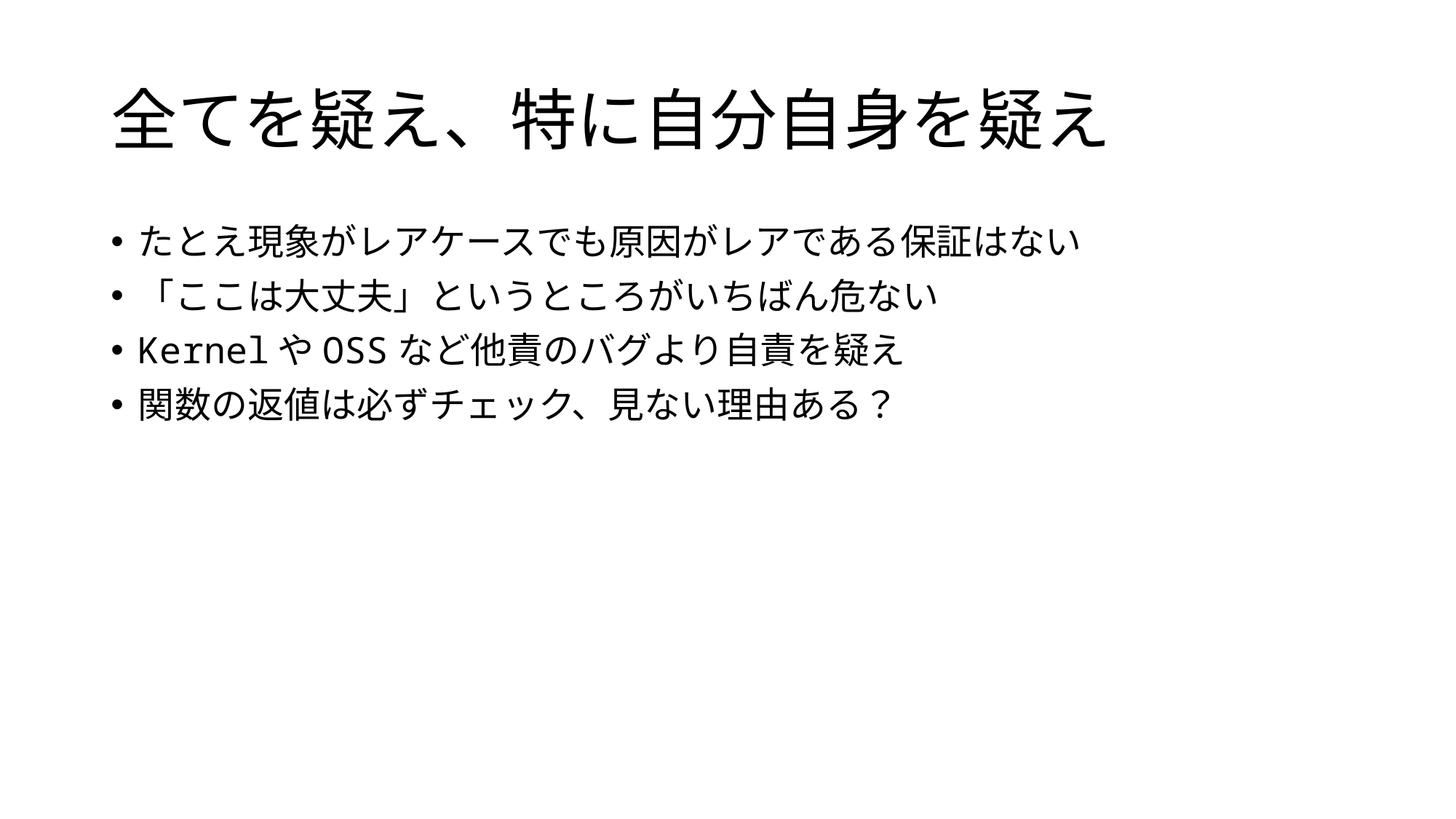

# 全てを疑え、特に自分自身を疑え
たとえ現象がレアケースでも原因がレアである保証はない
「ここは大丈夫」というところがいちばん危ない
KernelやOSSなど他責のバグより自責を疑え
関数の返値は必ずチェック、見ない理由ある？